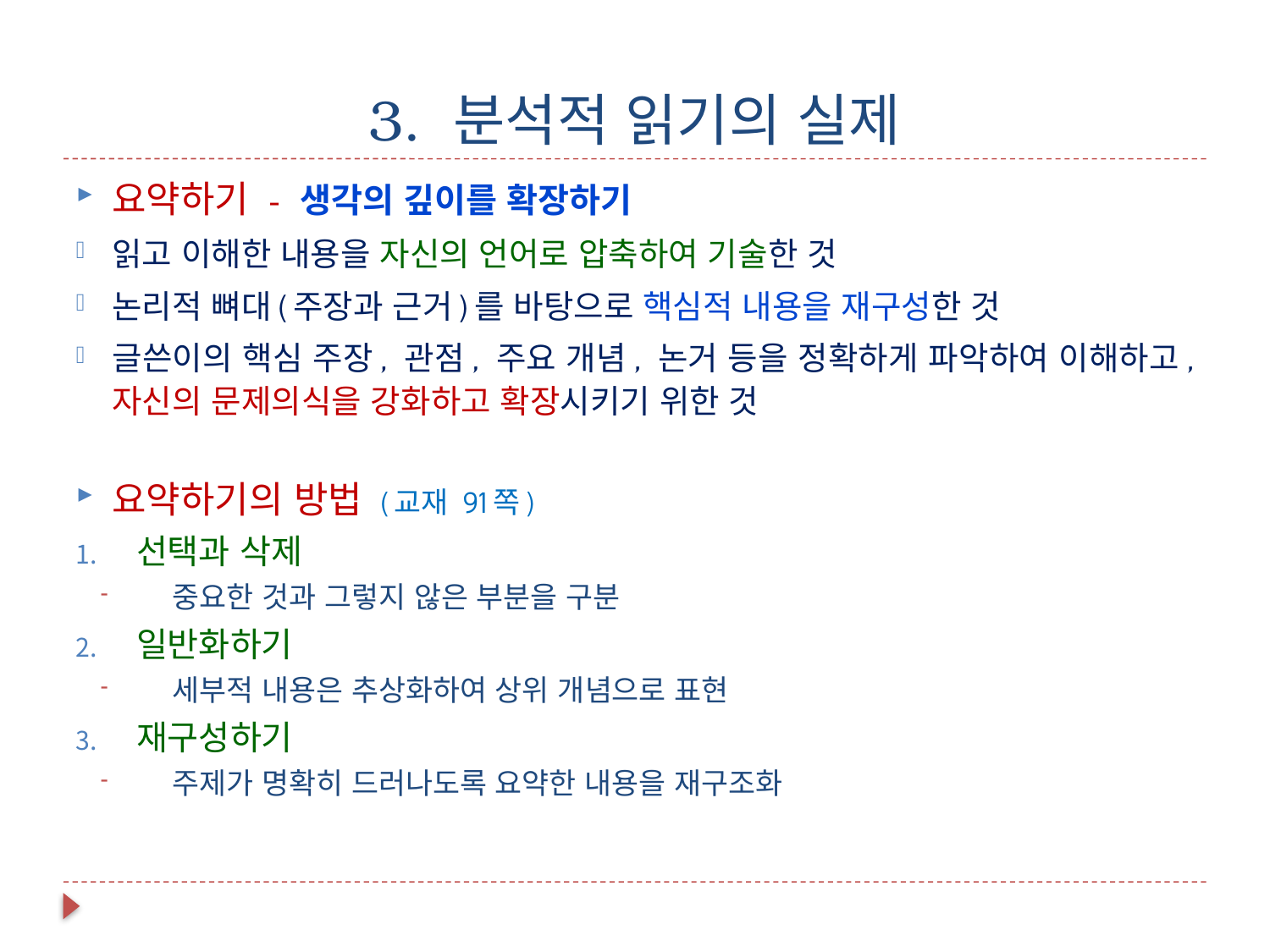

# 3. 분석적 읽기의 실제
요약하기 - 생각의 깊이를 확장하기
읽고 이해한 내용을 자신의 언어로 압축하여 기술한 것
논리적 뼈대(주장과 근거)를 바탕으로 핵심적 내용을 재구성한 것
글쓴이의 핵심 주장, 관점, 주요 개념, 논거 등을 정확하게 파악하여 이해하고, 자신의 문제의식을 강화하고 확장시키기 위한 것

요약하기의 방법 (교재 91쪽)
선택과 삭제
중요한 것과 그렇지 않은 부분을 구분
일반화하기
세부적 내용은 추상화하여 상위 개념으로 표현
재구성하기
주제가 명확히 드러나도록 요약한 내용을 재구조화